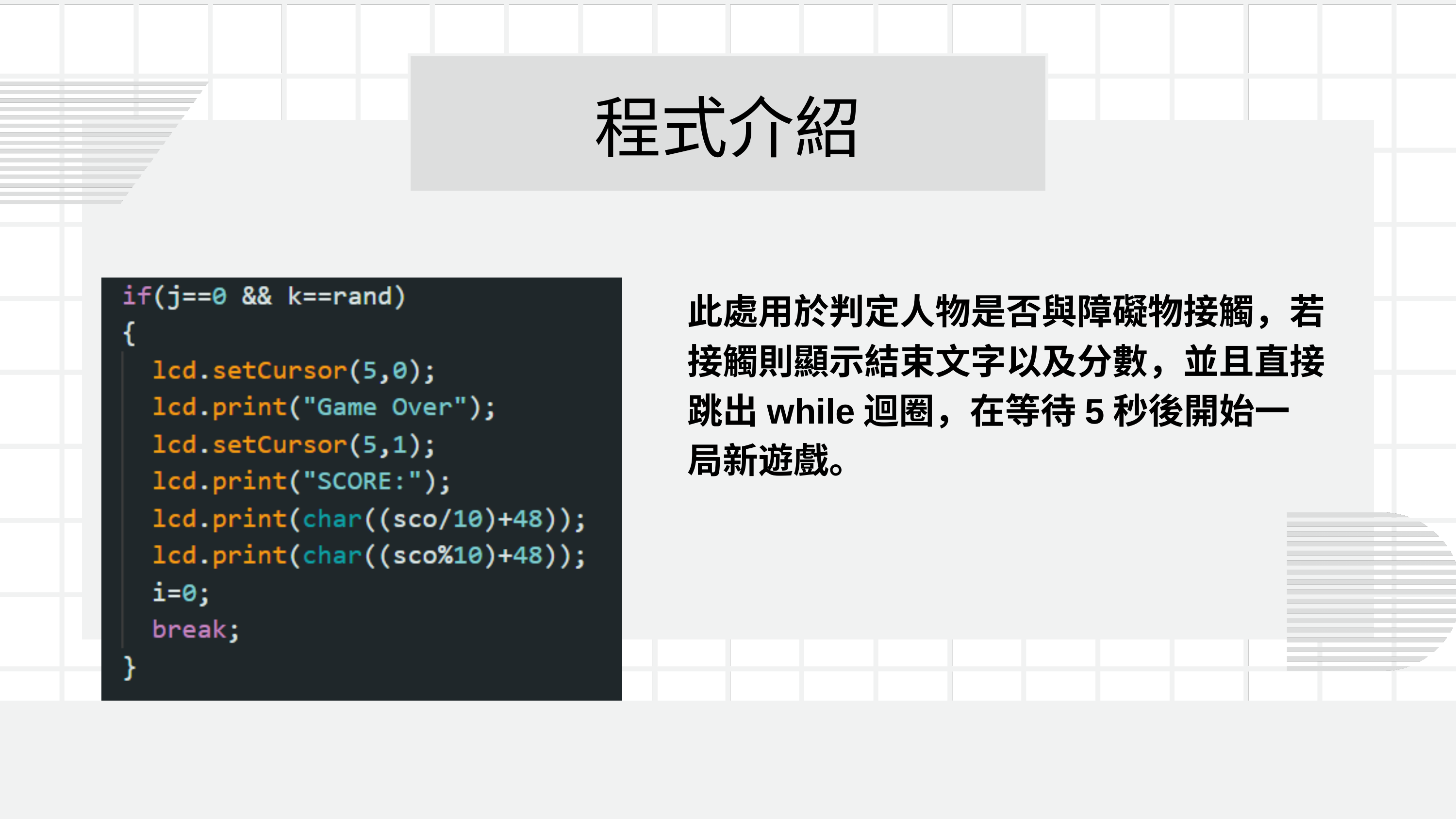

程式介紹

此處用於判定人物是否與障礙物接觸，若接觸則顯示結束文字以及分數，並且直接跳出while迴圈，在等待5秒後開始一局新遊戲。